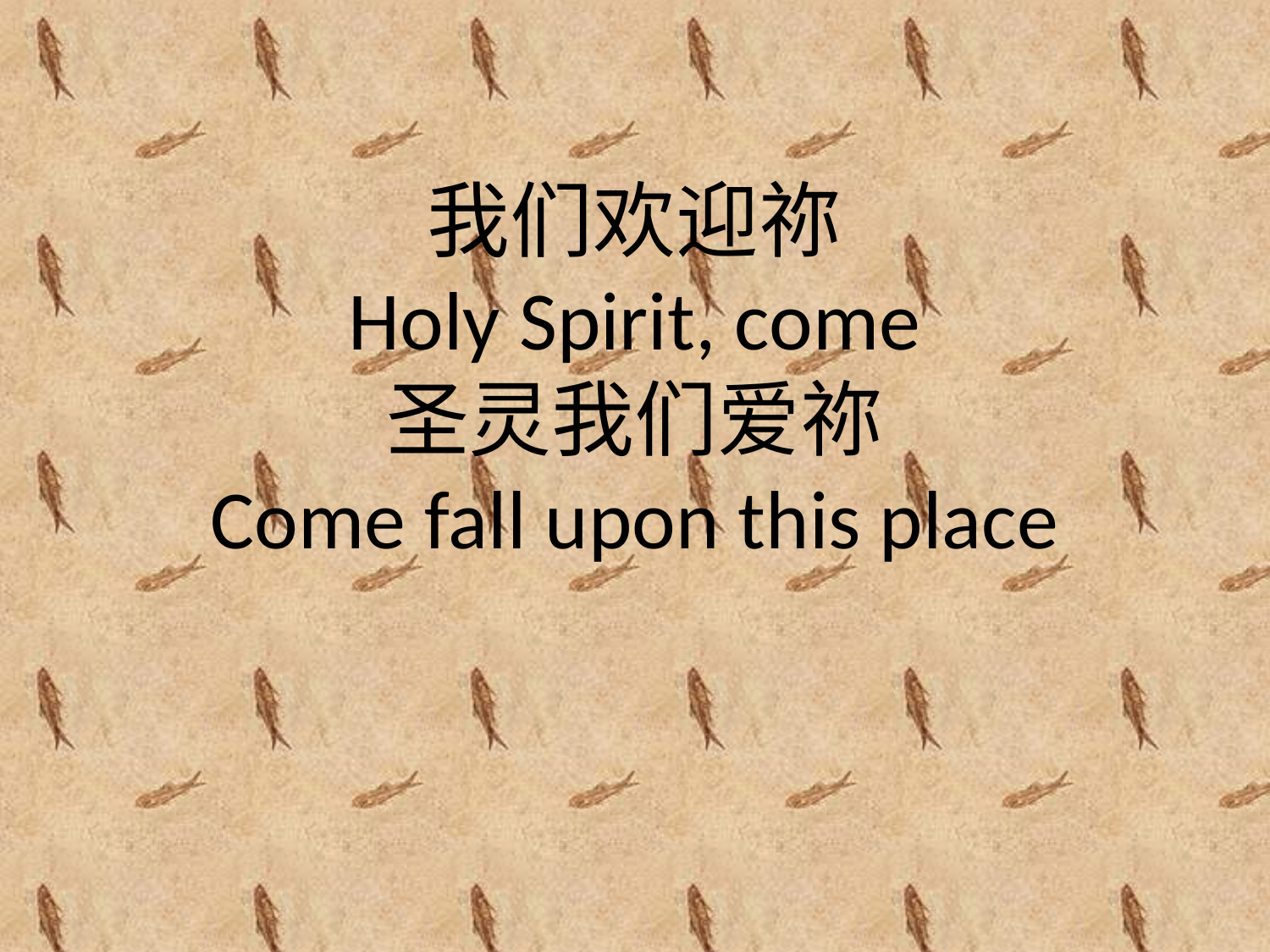

我们欢迎祢
Holy Spirit, come
圣灵我们爱祢
Come fall upon this place